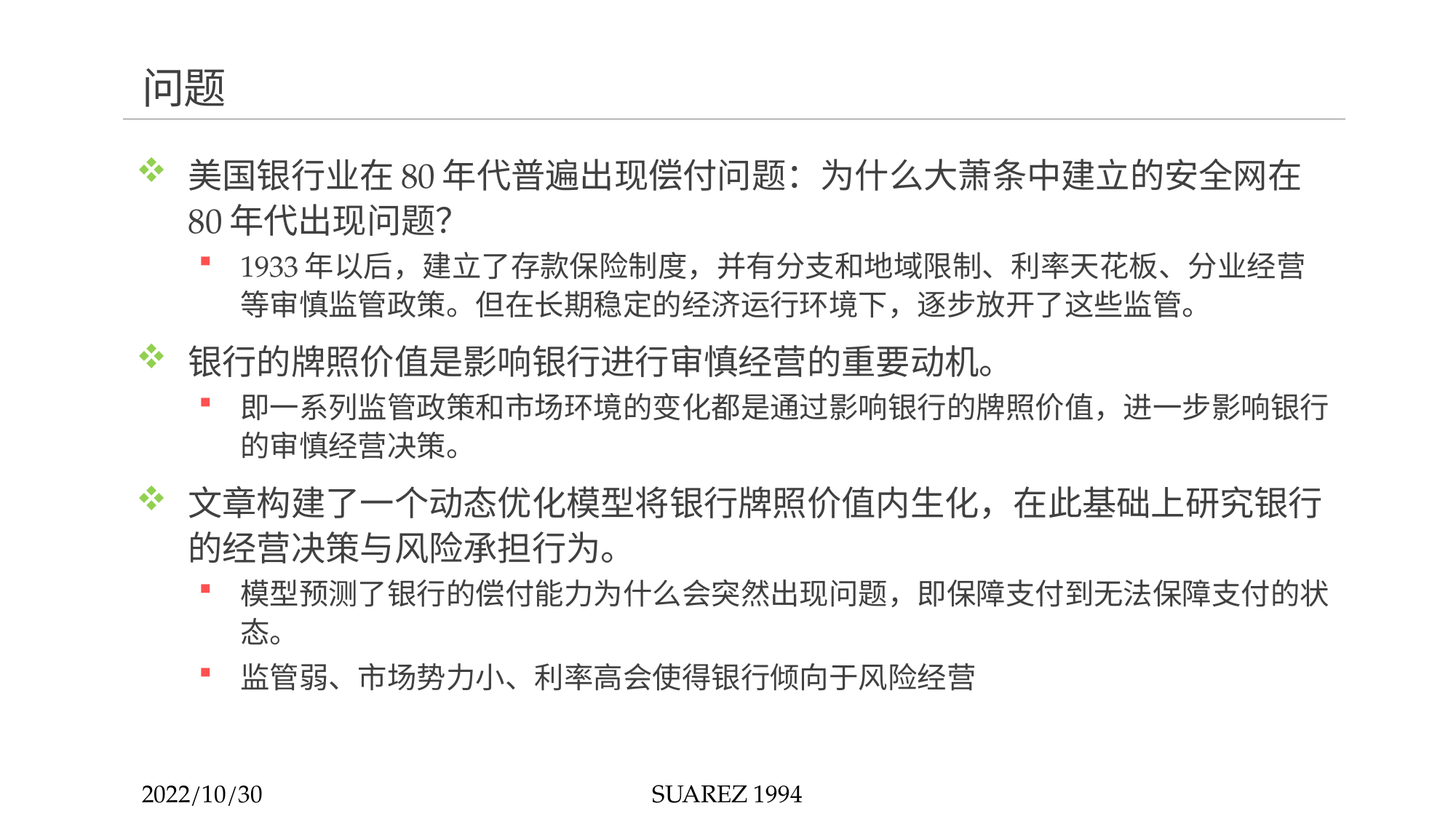

# 问题
美国银行业在80年代普遍出现偿付问题：为什么大萧条中建立的安全网在80年代出现问题？
1933年以后，建立了存款保险制度，并有分支和地域限制、利率天花板、分业经营等审慎监管政策。但在长期稳定的经济运行环境下，逐步放开了这些监管。
银行的牌照价值是影响银行进行审慎经营的重要动机。
即一系列监管政策和市场环境的变化都是通过影响银行的牌照价值，进一步影响银行的审慎经营决策。
文章构建了一个动态优化模型将银行牌照价值内生化，在此基础上研究银行的经营决策与风险承担行为。
模型预测了银行的偿付能力为什么会突然出现问题，即保障支付到无法保障支付的状态。
监管弱、市场势力小、利率高会使得银行倾向于风险经营

2022/10/30
Suarez 1994